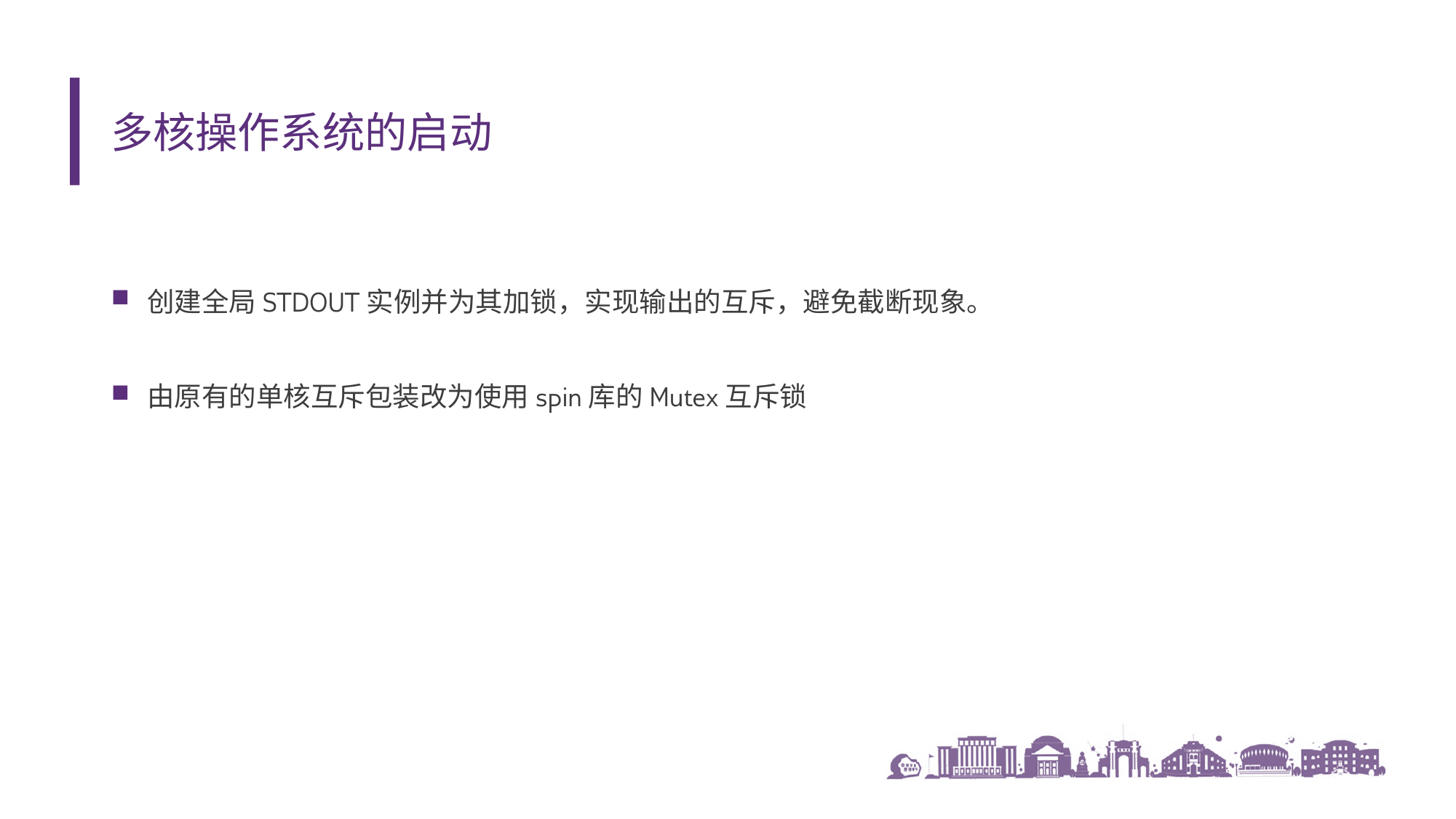

# 多核操作系统的启动

创建全局STDOUT实例并为其加锁，实现输出的互斥，避免截断现象。

由原有的单核互斥包装改为使用spin库的Mutex互斥锁